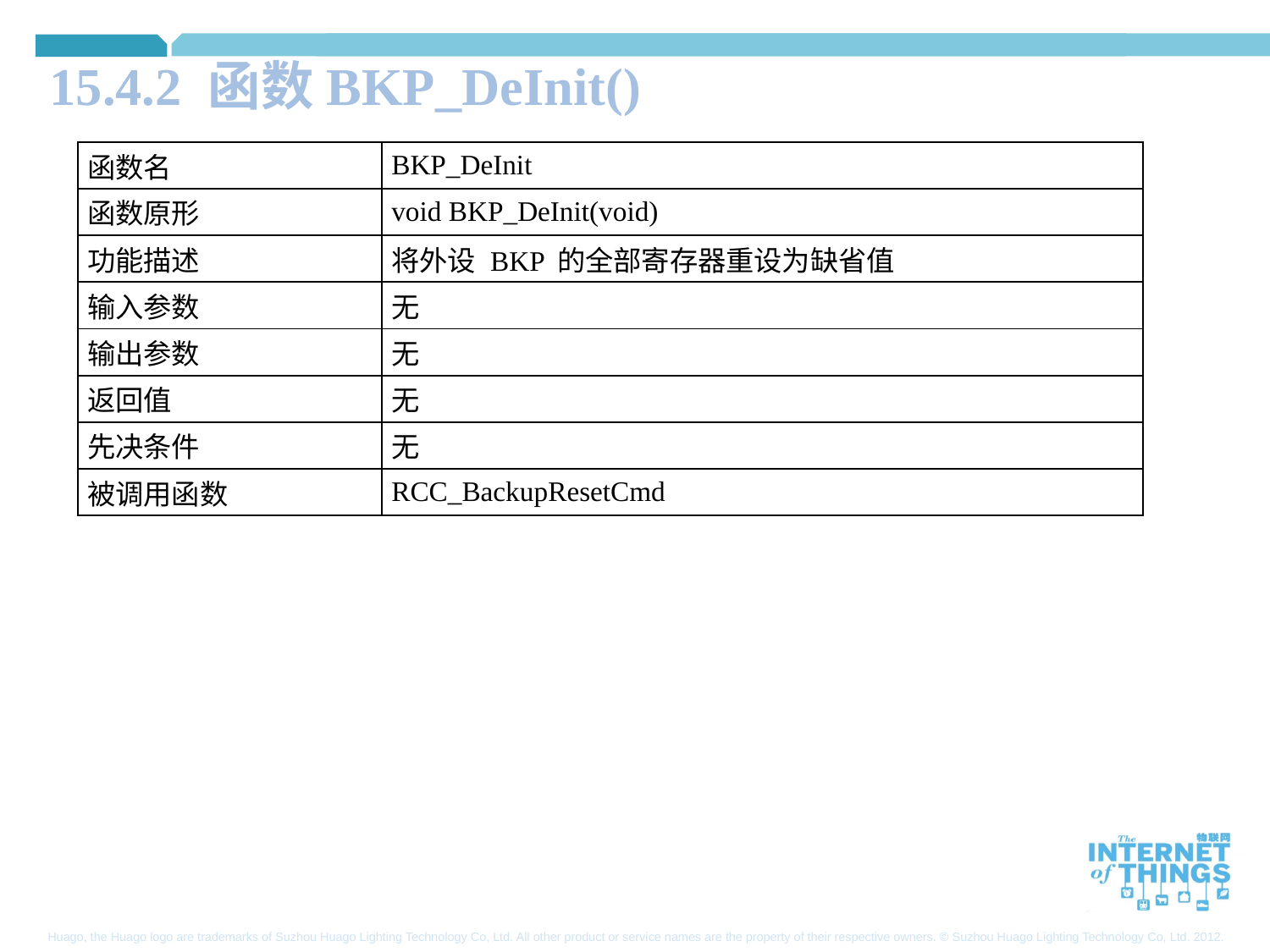

15.4.2 函数BKP_DeInit()
| 函数名 | BKP\_DeInit |
| --- | --- |
| 函数原形 | void BKP\_DeInit(void) |
| 功能描述 | 将外设 BKP 的全部寄存器重设为缺省值 |
| 输入参数 | 无 |
| 输出参数 | 无 |
| 返回值 | 无 |
| 先决条件 | 无 |
| 被调用函数 | RCC\_BackupResetCmd |